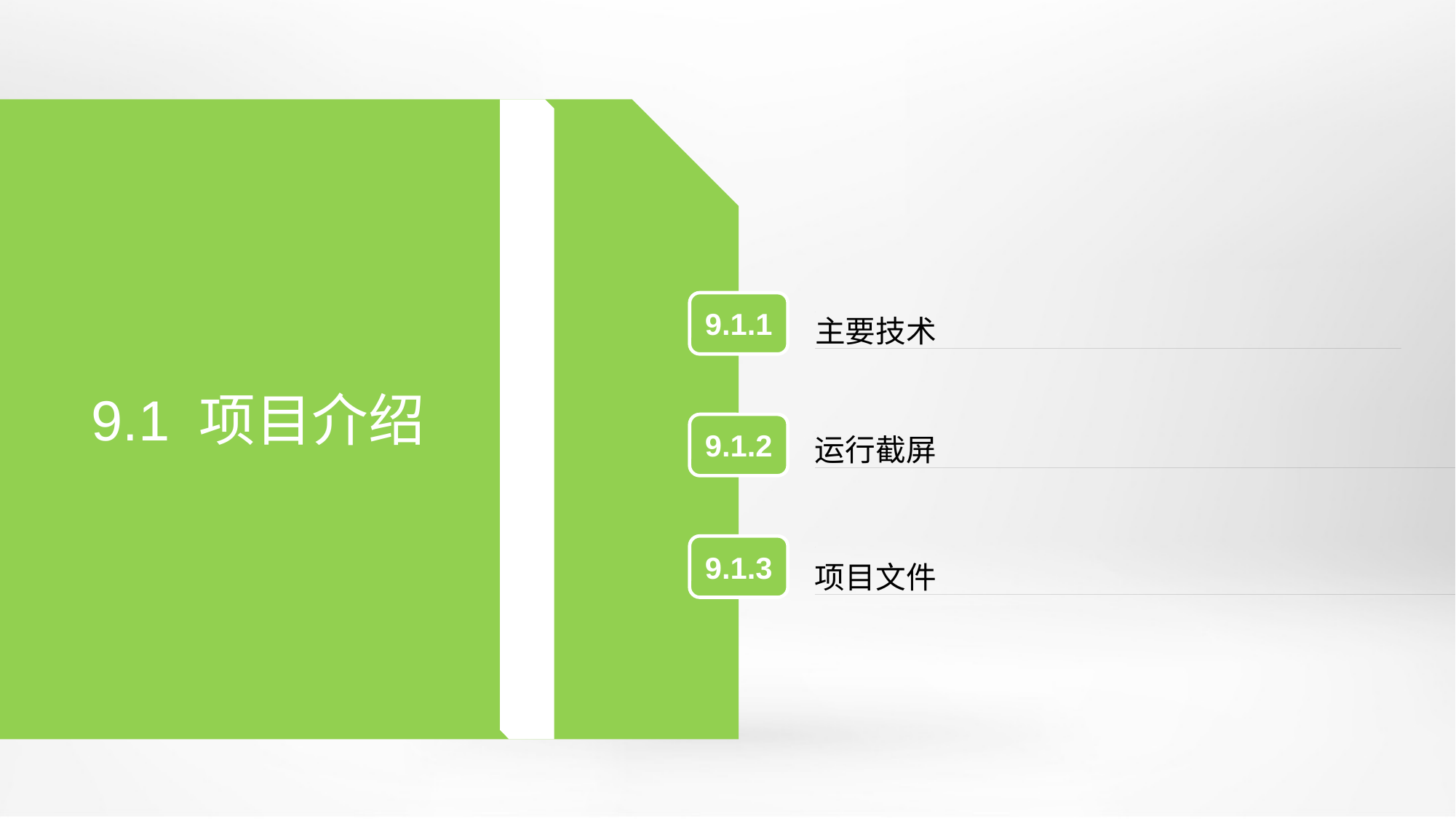

9.1.1
主要技术
9.1 项目介绍
9.1.2
运行截屏
9.1.3
项目文件